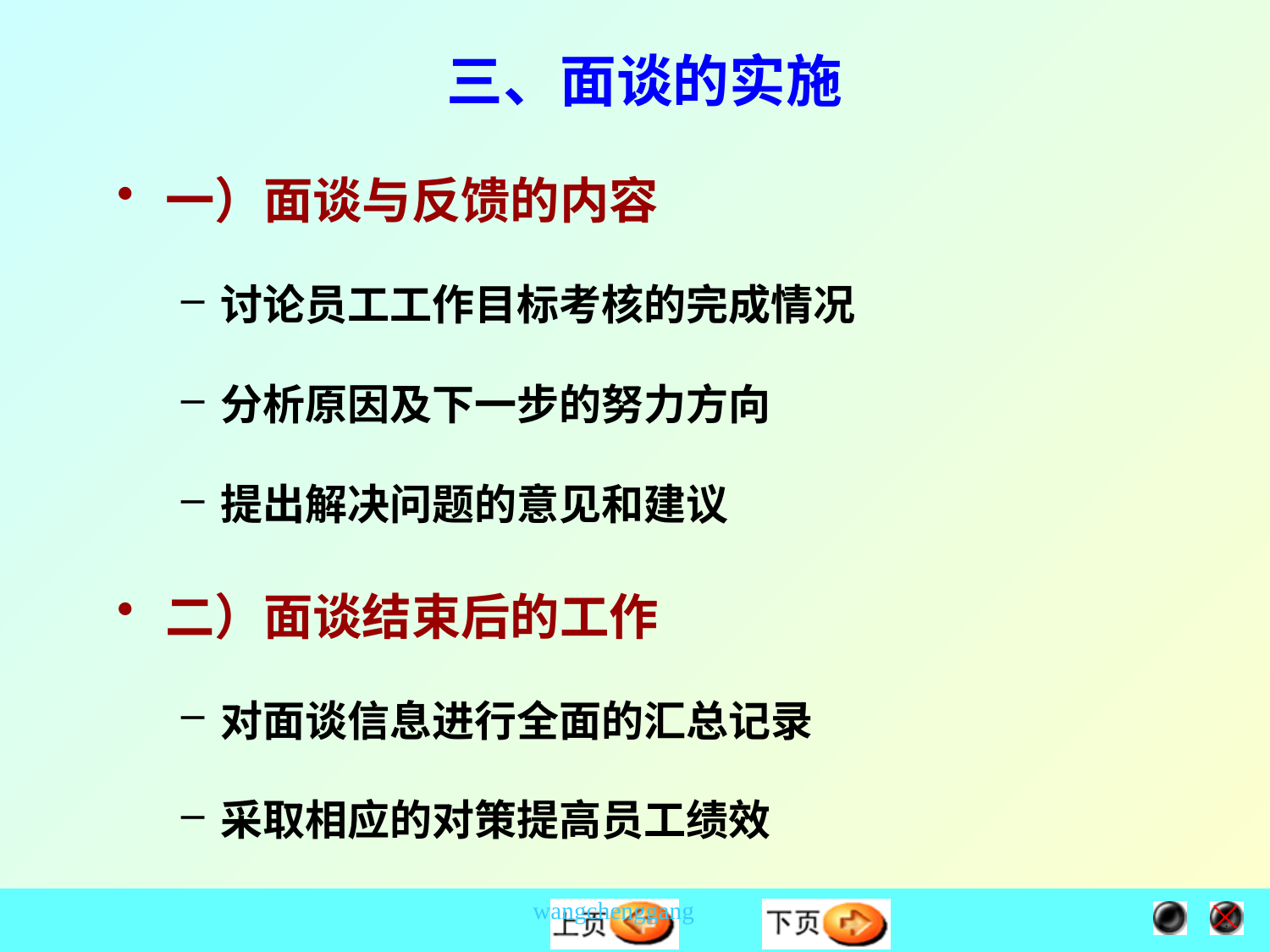

# 三、面谈的实施
一）面谈与反馈的内容
讨论员工工作目标考核的完成情况
分析原因及下一步的努力方向
提出解决问题的意见和建议
二）面谈结束后的工作
对面谈信息进行全面的汇总记录
采取相应的对策提高员工绩效
wangchenggang